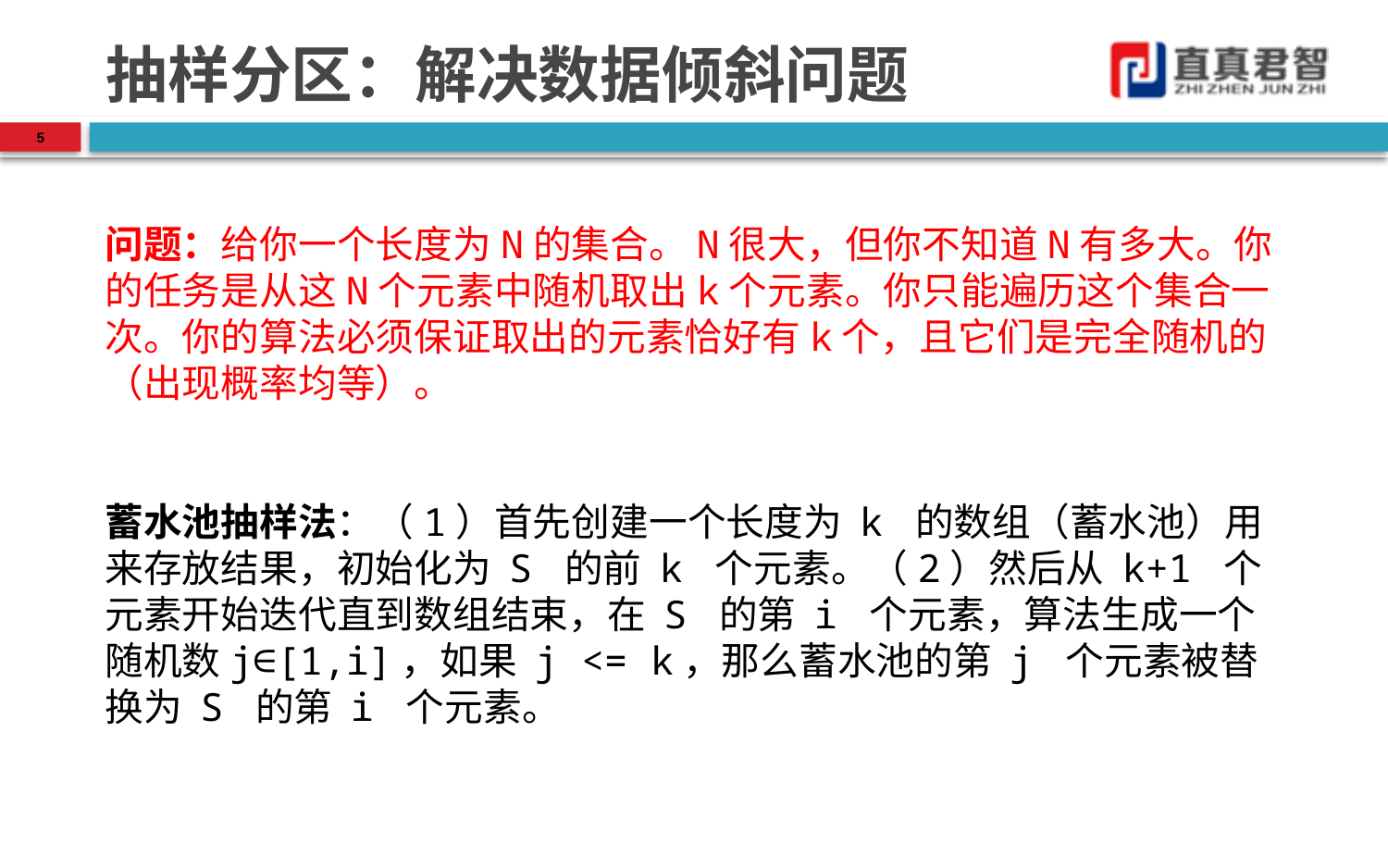

# 抽样分区：解决数据倾斜问题
5

问题：给你一个长度为N的集合。N很大，但你不知道N有多大。你的任务是从这N个元素中随机取出k个元素。你只能遍历这个集合一次。你的算法必须保证取出的元素恰好有k个，且它们是完全随机的（出现概率均等）。

蓄水池抽样法：（1）首先创建一个长度为 k 的数组（蓄水池）用来存放结果，初始化为 S 的前 k 个元素。（2）然后从 k+1 个元素开始迭代直到数组结束，在 S 的第 i 个元素，算法生成一个随机数j∈[1,i]，如果 j <= k，那么蓄水池的第 j 个元素被替换为 S 的第 i 个元素。